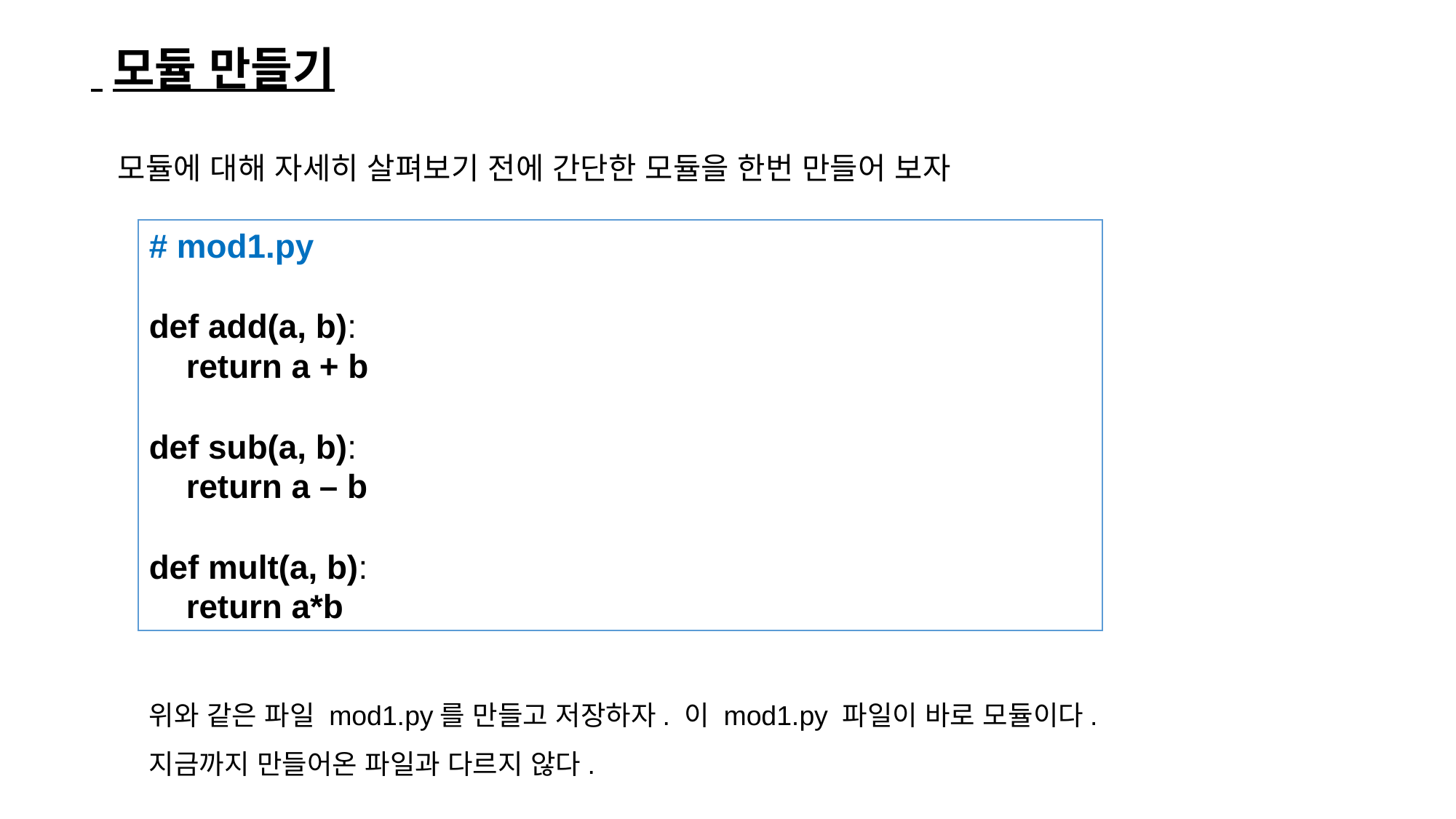

# 모듈 만들기
모듈에 대해 자세히 살펴보기 전에 간단한 모듈을 한번 만들어 보자
# mod1.py

def add(a, b):
    return a + b

def sub(a, b):
    return a – b

def mult(a, b):
    return a*b
위와 같은 파일 mod1.py를 만들고 저장하자. 이 mod1.py 파일이 바로 모듈이다.
지금까지 만들어온 파일과 다르지 않다.